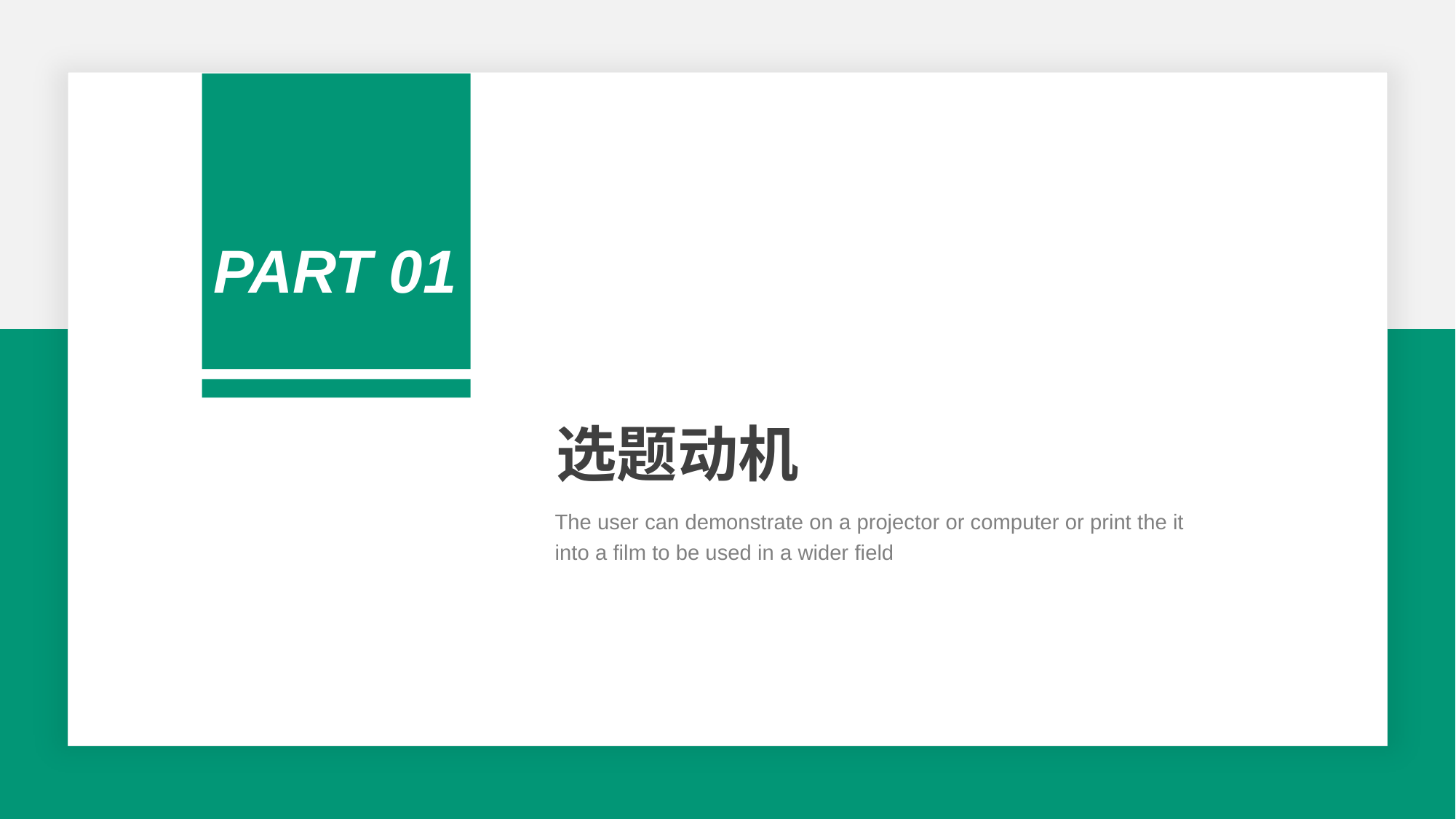

PART 01
选题动机
The user can demonstrate on a projector or computer or print the it into a film to be used in a wider field